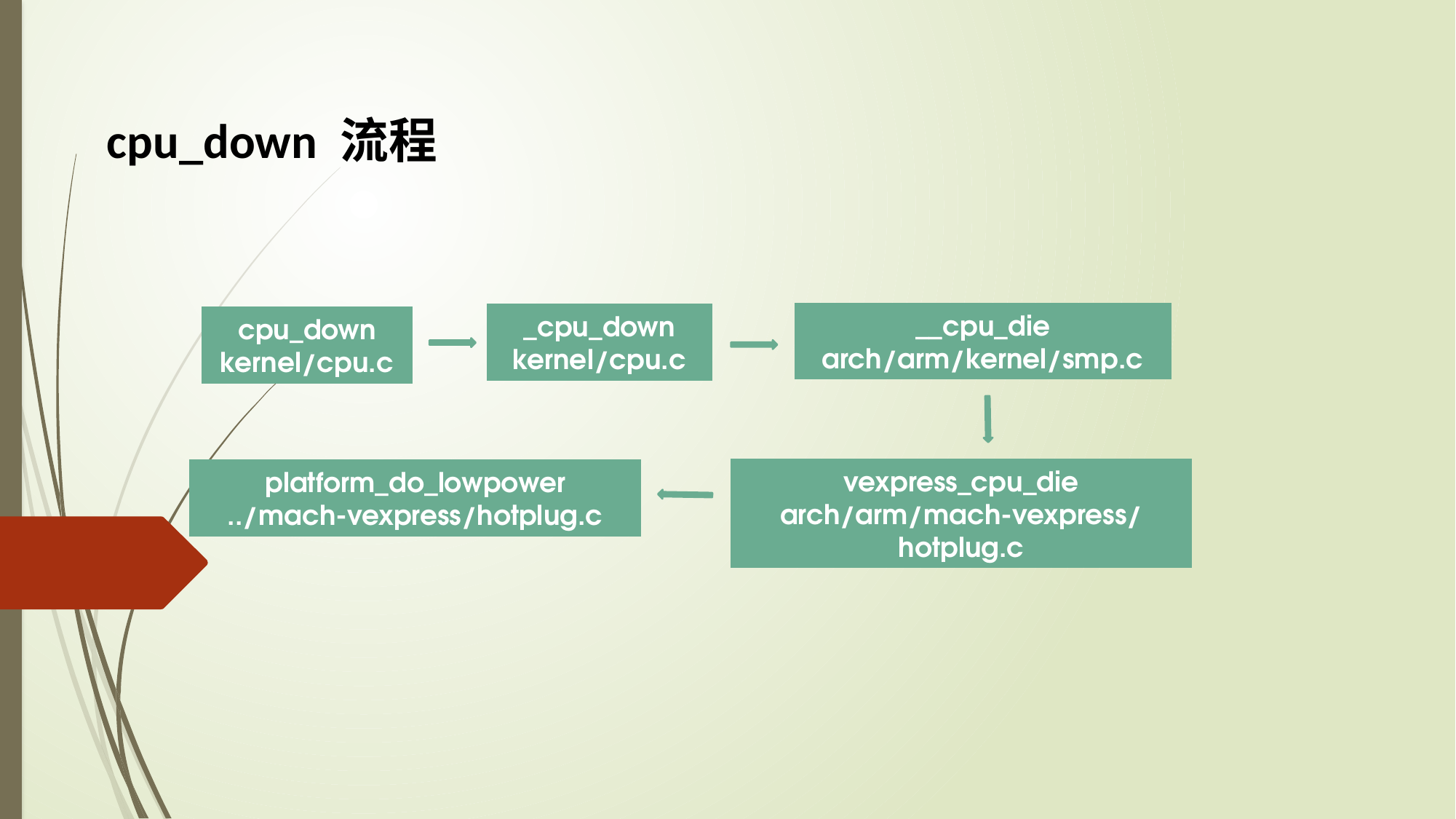

cpu_down 流程
__cpu_die
arch/arm/kernel/smp.c
_cpu_down
kernel/cpu.c
cpu_down
kernel/cpu.c

vexpress_cpu_die
arch/arm/mach-vexpress/hotplug.c
platform_do_lowpower
../mach-vexpress/hotplug.c